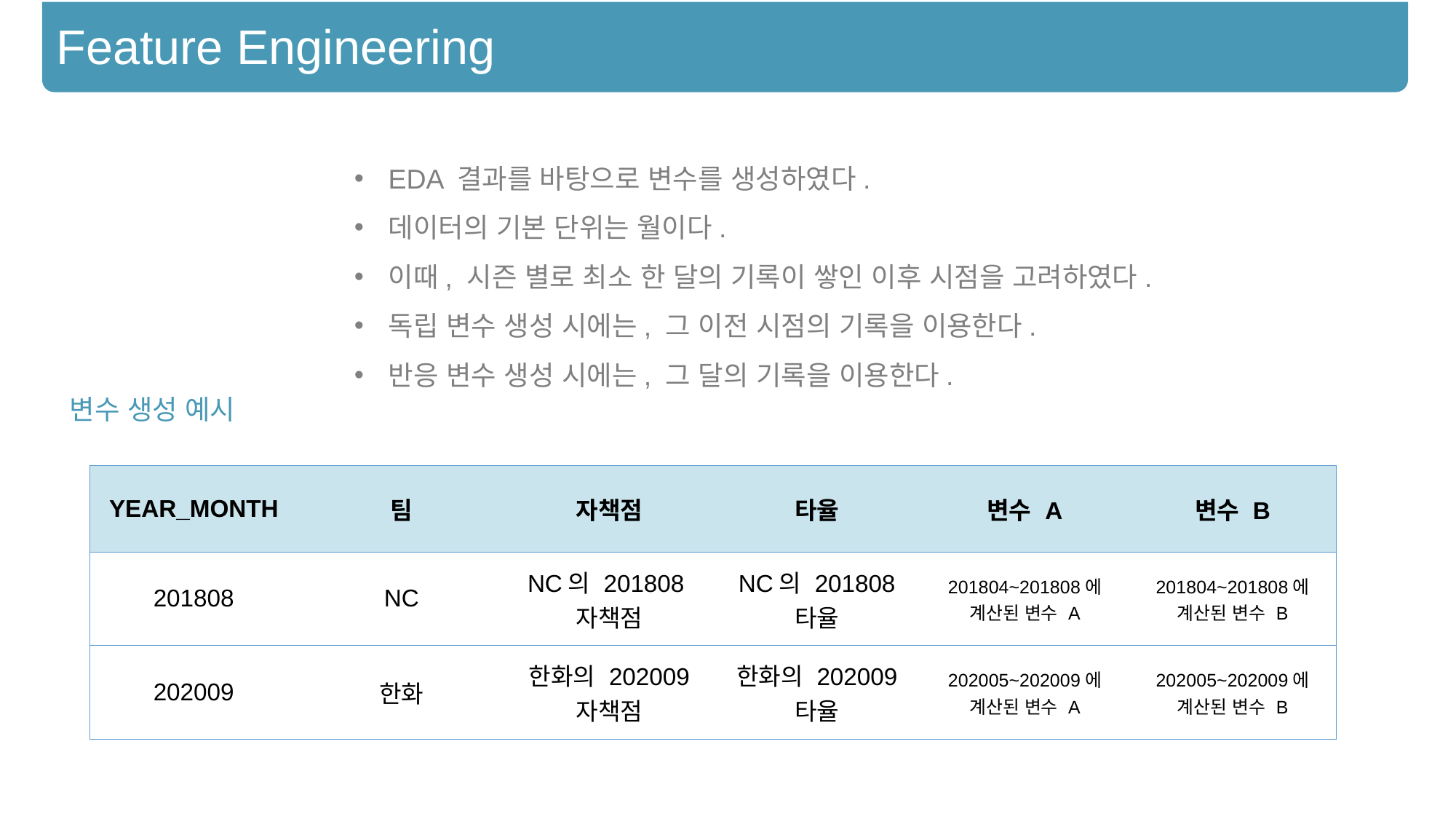

Feature Engineering
EDA 결과를 바탕으로 변수를 생성하였다.
데이터의 기본 단위는 월이다.
이때, 시즌 별로 최소 한 달의 기록이 쌓인 이후 시점을 고려하였다.
독립 변수 생성 시에는, 그 이전 시점의 기록을 이용한다.
반응 변수 생성 시에는, 그 달의 기록을 이용한다.
변수 생성 예시
| YEAR\_MONTH | 팀 | 자책점 | 타율 | 변수 A | 변수 B |
| --- | --- | --- | --- | --- | --- |
| 201808 | NC | NC의 201808 자책점 | NC의 201808 타율 | 201804~201808에 계산된 변수 A | 201804~201808에 계산된 변수 B |
| 202009 | 한화 | 한화의 202009 자책점 | 한화의 202009 타율 | 202005~202009에 계산된 변수 A | 202005~202009에 계산된 변수 B |